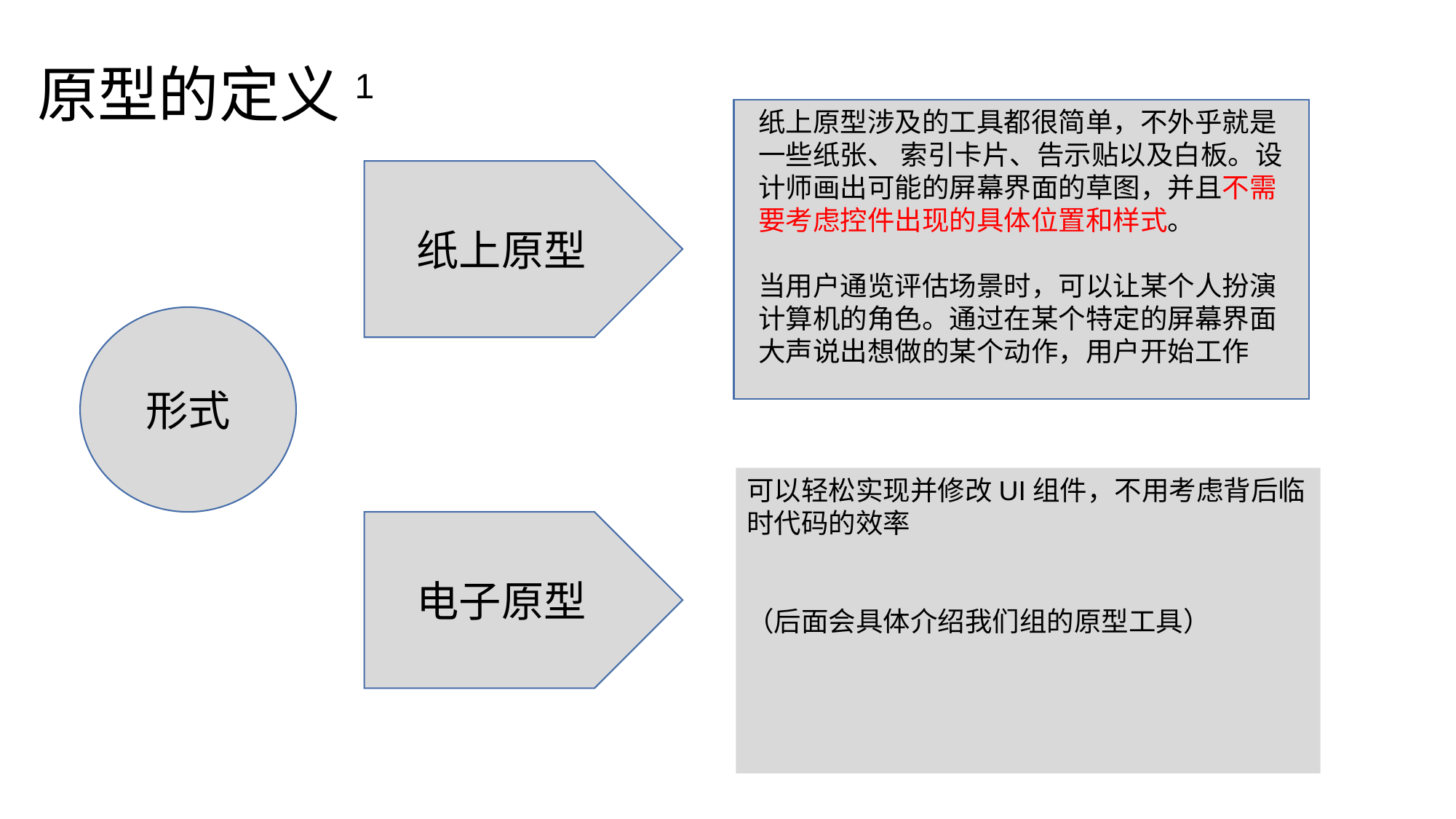

原型的定义1

纸上原型涉及的工具都很简单，不外乎就是一些纸张、 索引卡片、告示贴以及白板。设计师画出可能的屏幕界面的草图，并且不需要考虑控件出现的具体位置和样式。

当用户通览评估场景时，可以让某个人扮演计算机的角色。通过在某个特定的屏幕界面大声说出想做的某个动作，用户开始工作
纸上原型
形式
可以轻松实现并修改UI组件，不用考虑背后临时代码的效率

（后面会具体介绍我们组的原型工具）

电子原型